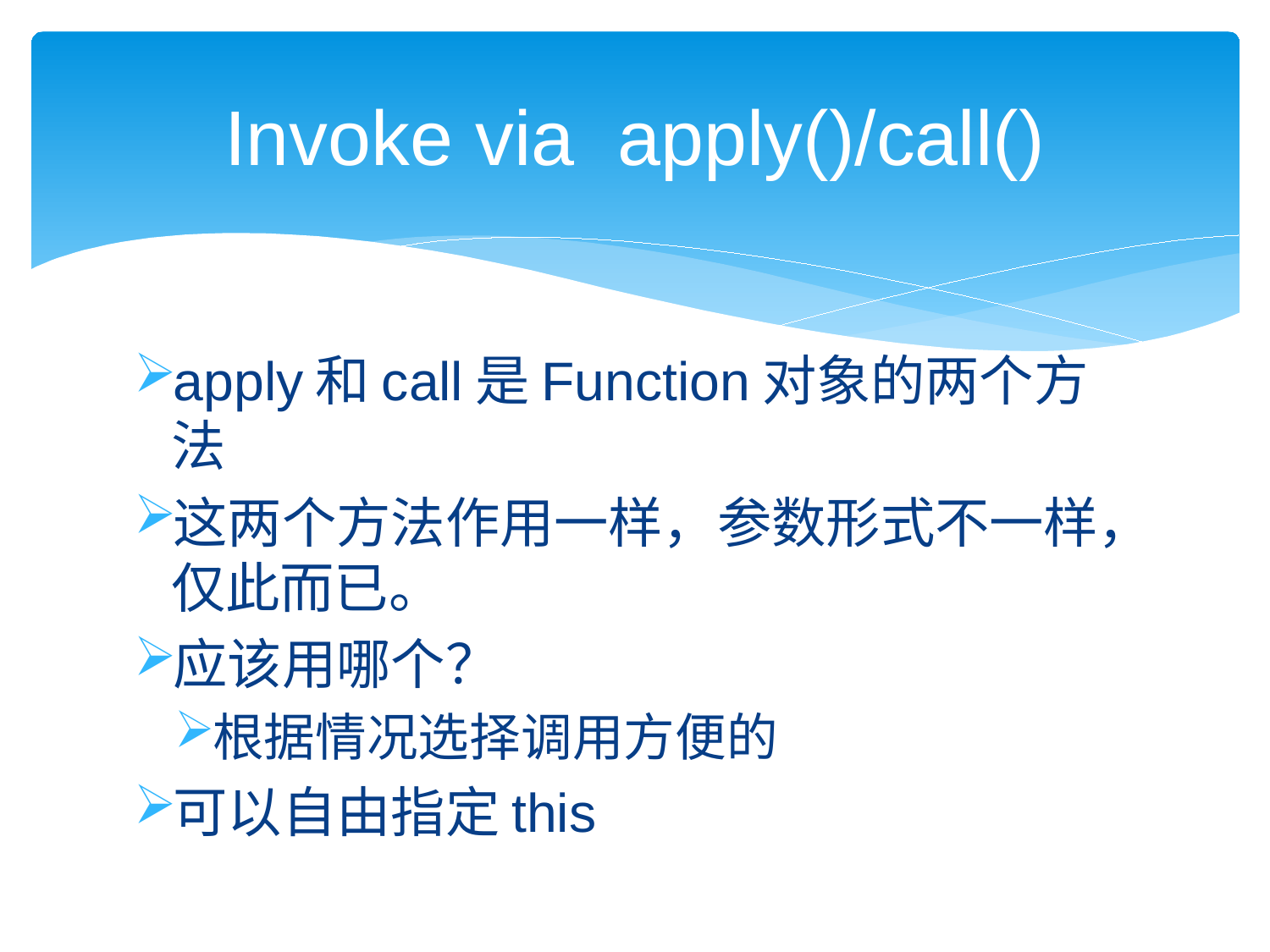

# Invoke via  apply()/call()

apply和call是Function对象的两个方法
这两个方法作用一样，参数形式不一样，仅此而已。
应该用哪个？
根据情况选择调用方便的
可以自由指定this